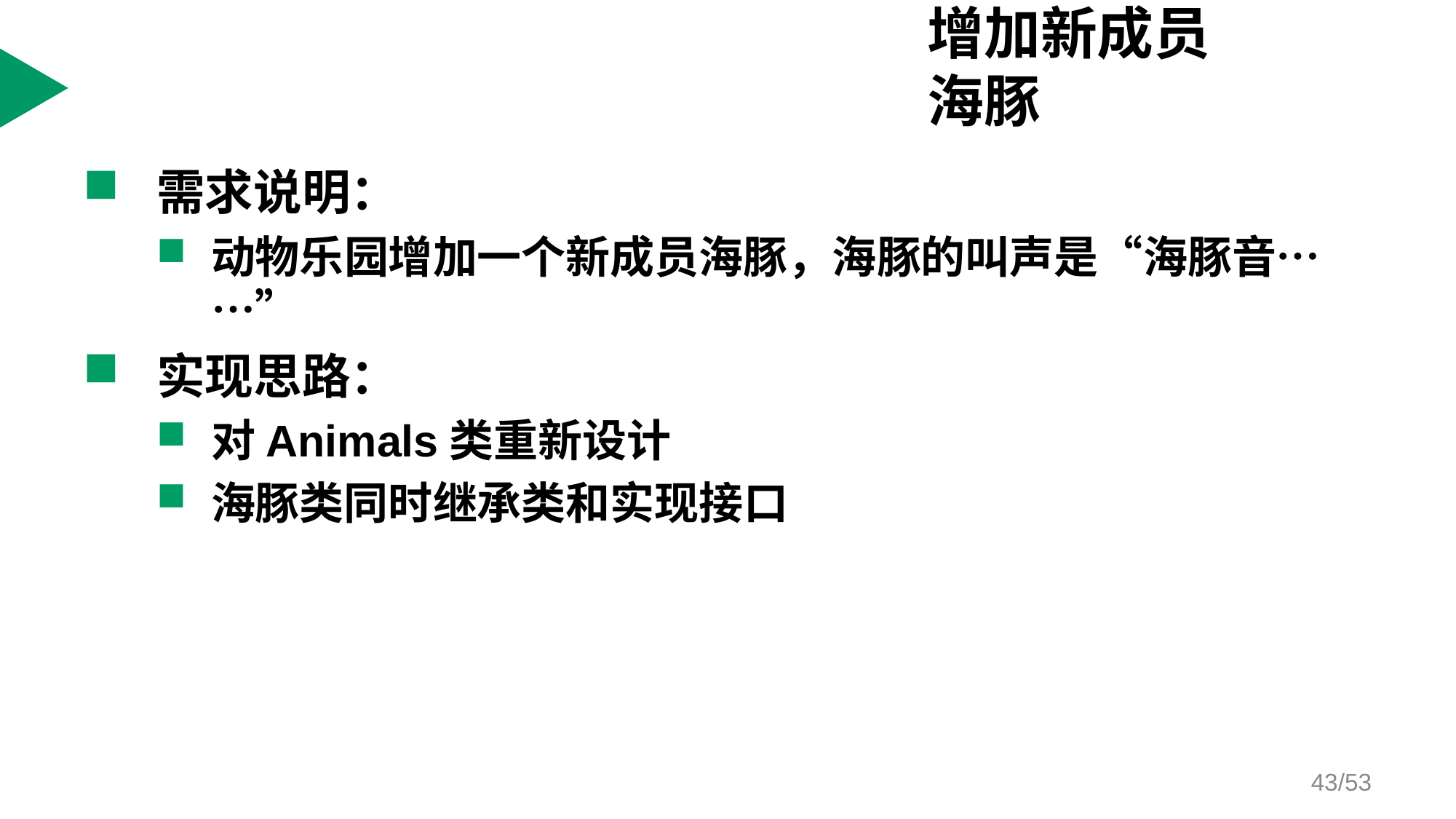

# 增加新成员海豚
需求说明：
动物乐园增加一个新成员海豚，海豚的叫声是“海豚音……”
实现思路：
对Animals类重新设计
海豚类同时继承类和实现接口

43/53